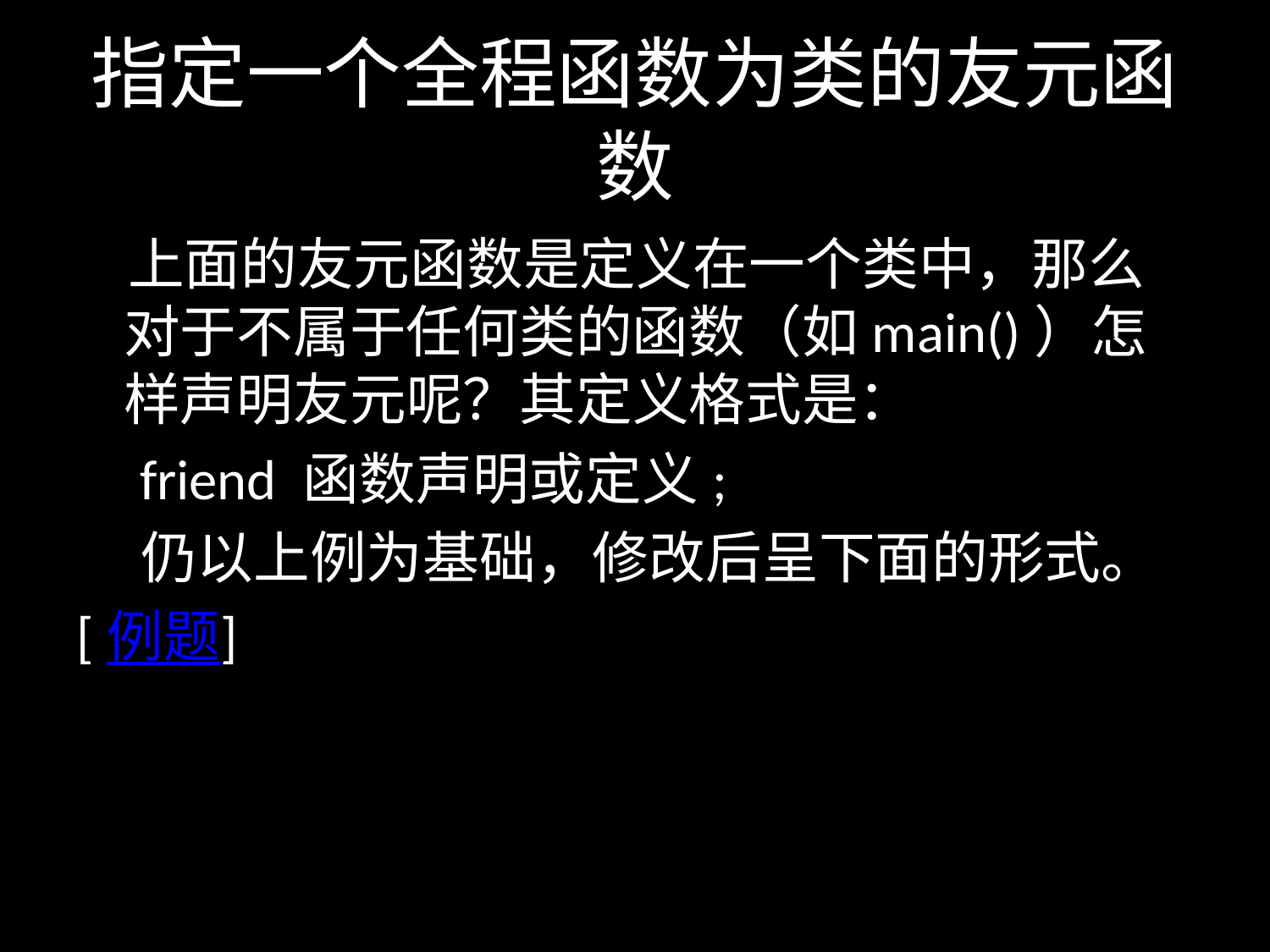

# 指定一个全程函数为类的友元函数
   上面的友元函数是定义在一个类中，那么对于不属于任何类的函数（如main()）怎样声明友元呢？其定义格式是：
     friend 函数声明或定义;
    仍以上例为基础，修改后呈下面的形式。
[例题]